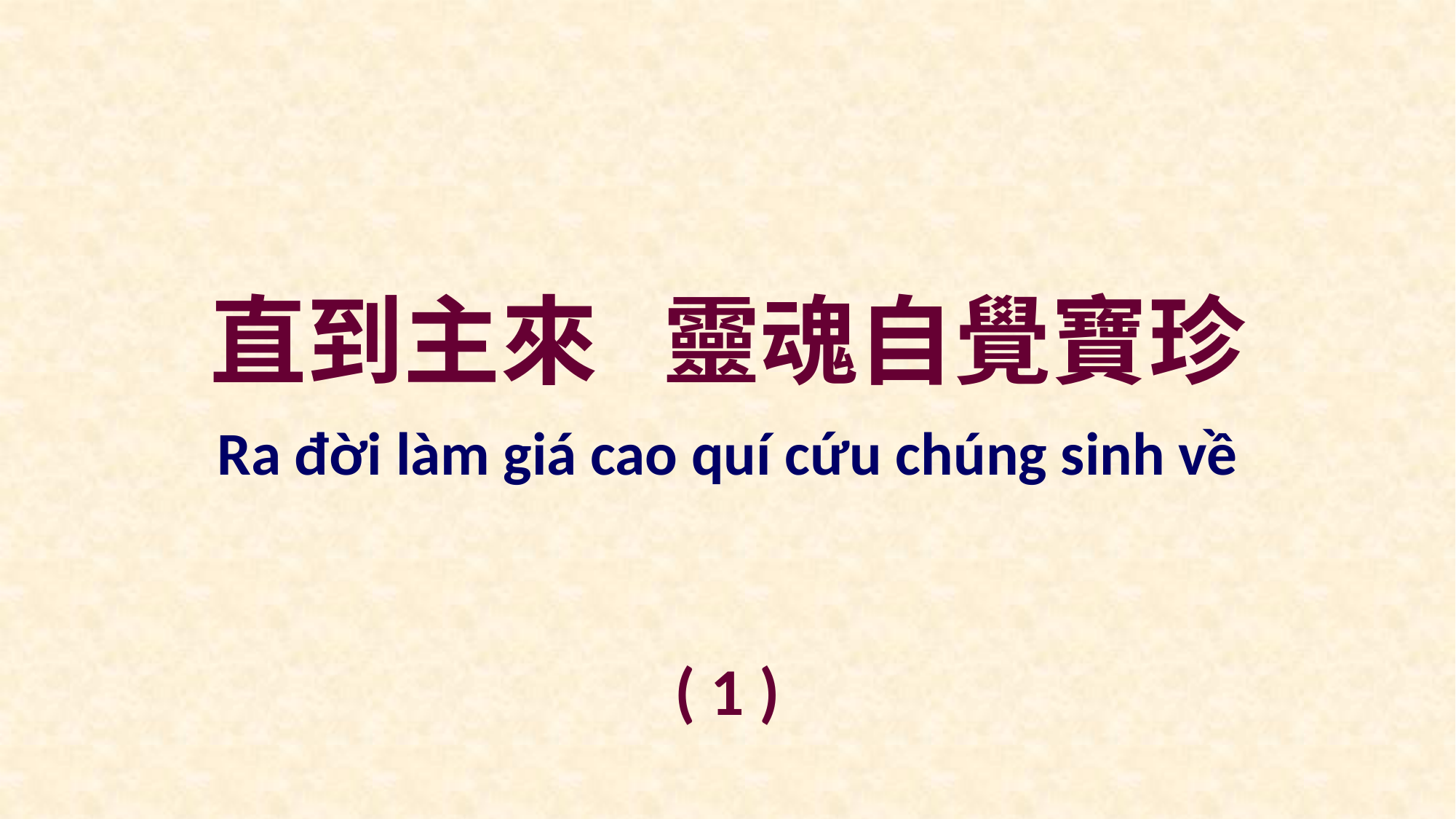

直到主來   靈魂自覺寶珍
Ra đời làm giá cao quí cứu chúng sinh về
( 1 )